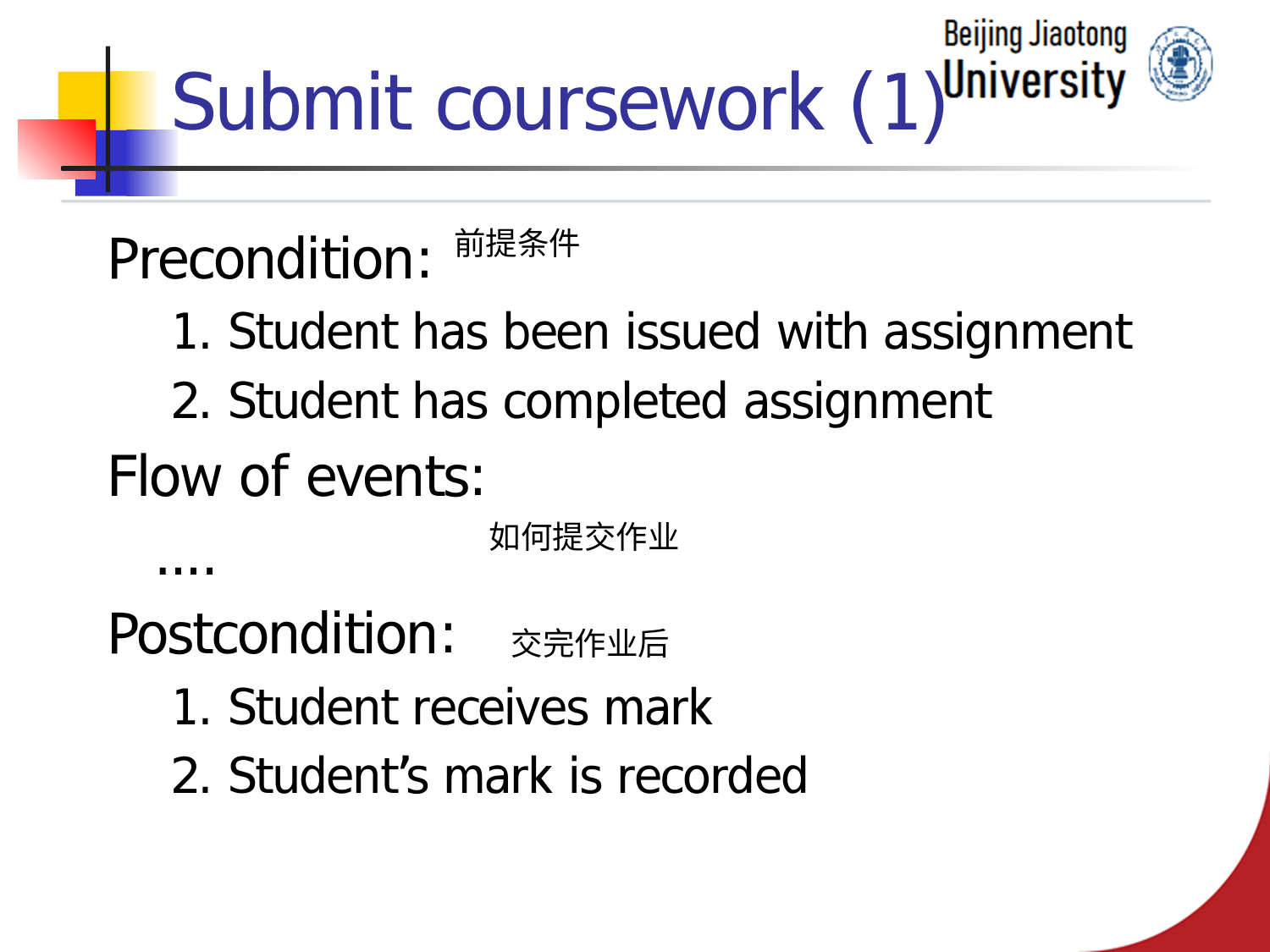

# Submit coursework (1)
Precondition:
1. Student has been issued with assignment
2. Student has completed assignment
Flow of events:
	….
Postcondition:
1. Student receives mark
2. Student’s mark is recorded
前提条件
如何提交作业
交完作业后